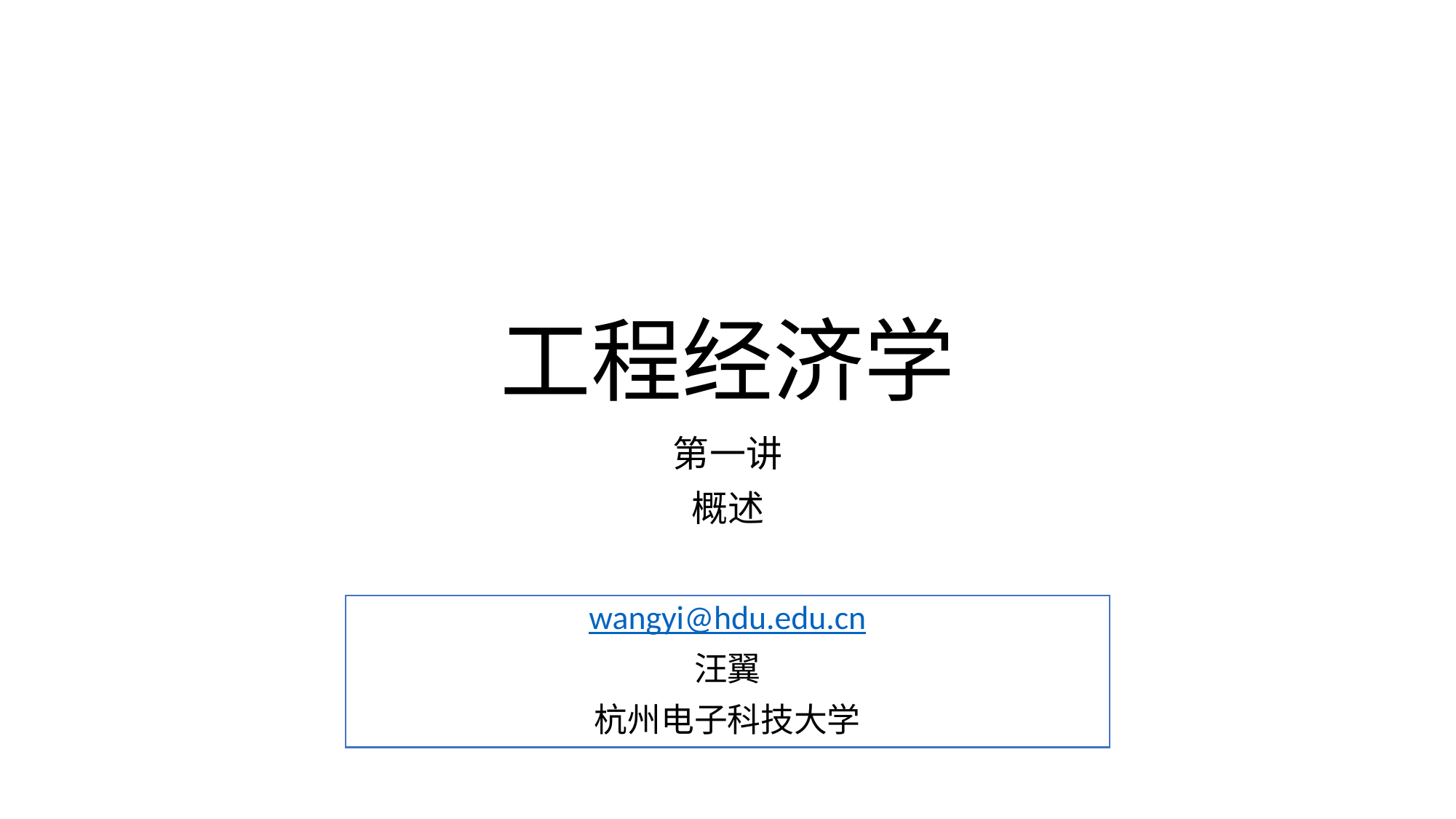

# 工程经济学
第一讲
概述
wangyi@hdu.edu.cn
汪翼
杭州电子科技大学